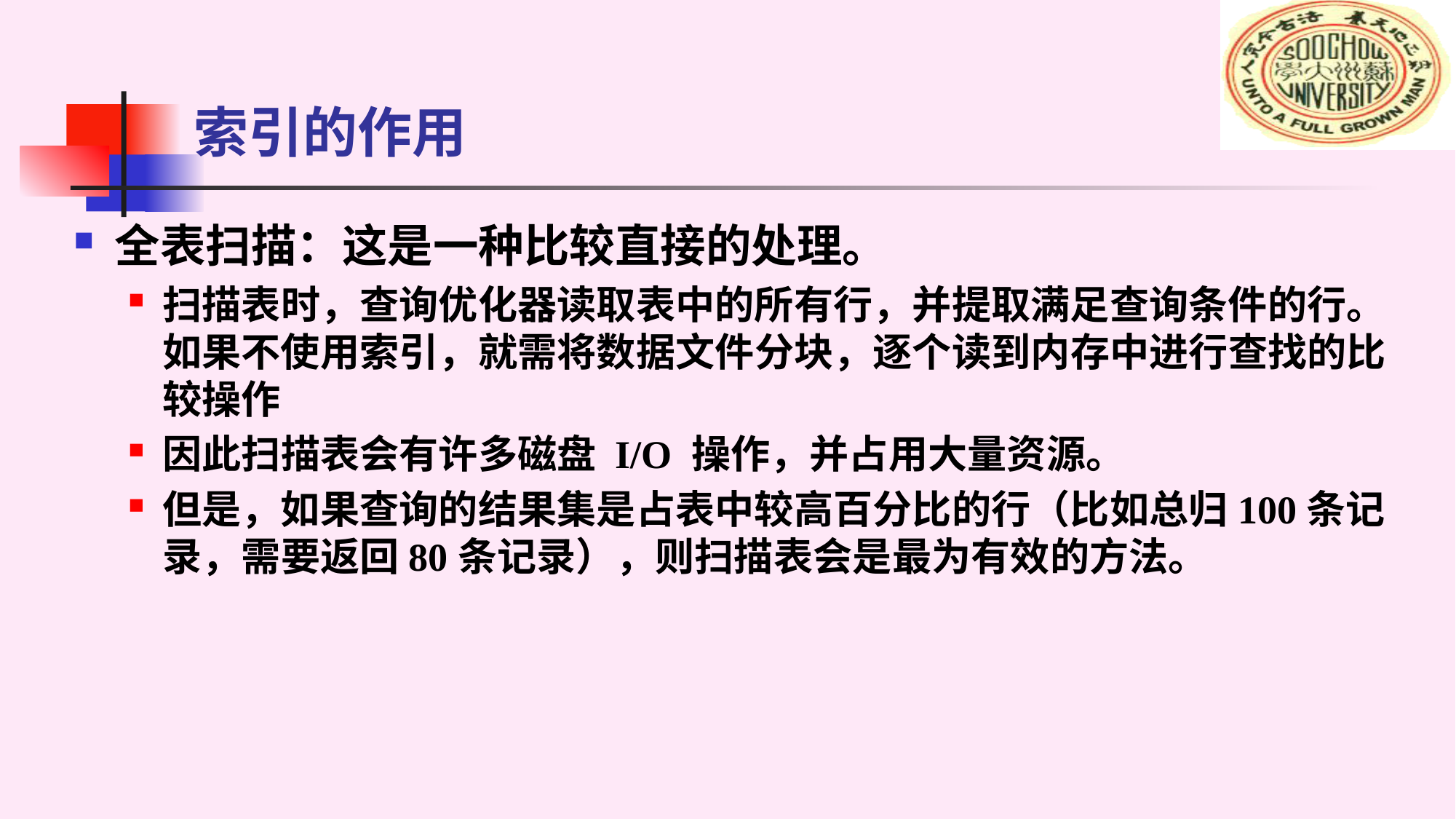

# 索引的作用
全表扫描：这是一种比较直接的处理。
扫描表时，查询优化器读取表中的所有行，并提取满足查询条件的行。如果不使用索引，就需将数据文件分块，逐个读到内存中进行查找的比较操作
因此扫描表会有许多磁盘 I/O 操作，并占用大量资源。
但是，如果查询的结果集是占表中较高百分比的行（比如总归100条记录，需要返回80条记录），则扫描表会是最为有效的方法。